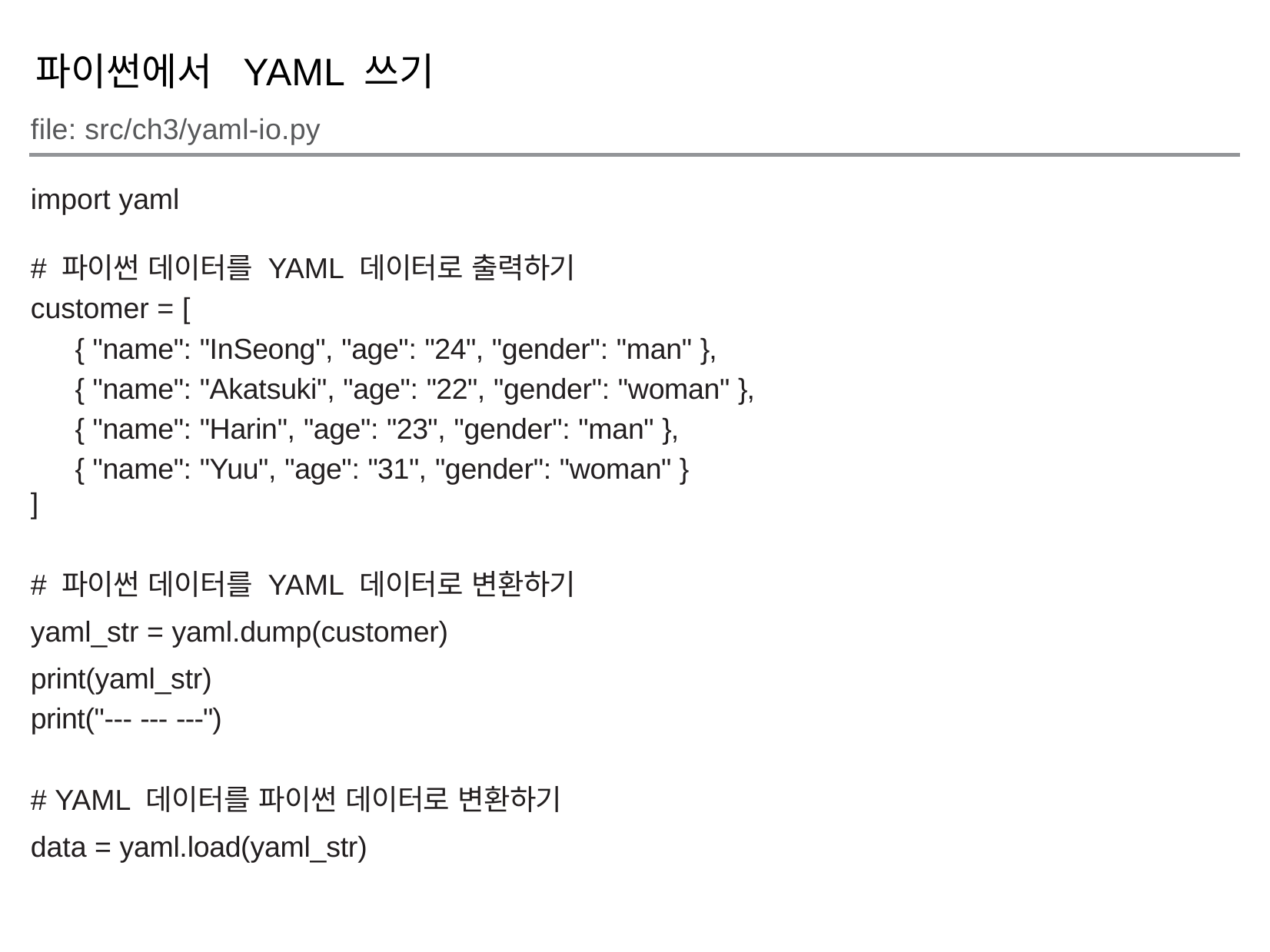

파이썬에서  YAML 쓰기
file: src/ch3/yaml-io.py

import yaml

# 파이썬 데이터를 YAML 데이터로 출력하기
customer = [
{ "name": "InSeong", "age": "24", "gender": "man" },
{ "name": "Akatsuki", "age": "22", "gender": "woman" },
{ "name": "Harin", "age": "23", "gender": "man" },
{ "name": "Yuu", "age": "31", "gender": "woman" }
]

# 파이썬 데이터를 YAML 데이터로 변환하기
yaml_str = yaml.dump(customer)
print(yaml_str)
print("--- --- ---")

# YAML 데이터를 파이썬 데이터로 변환하기
data = yaml.load(yaml_str)